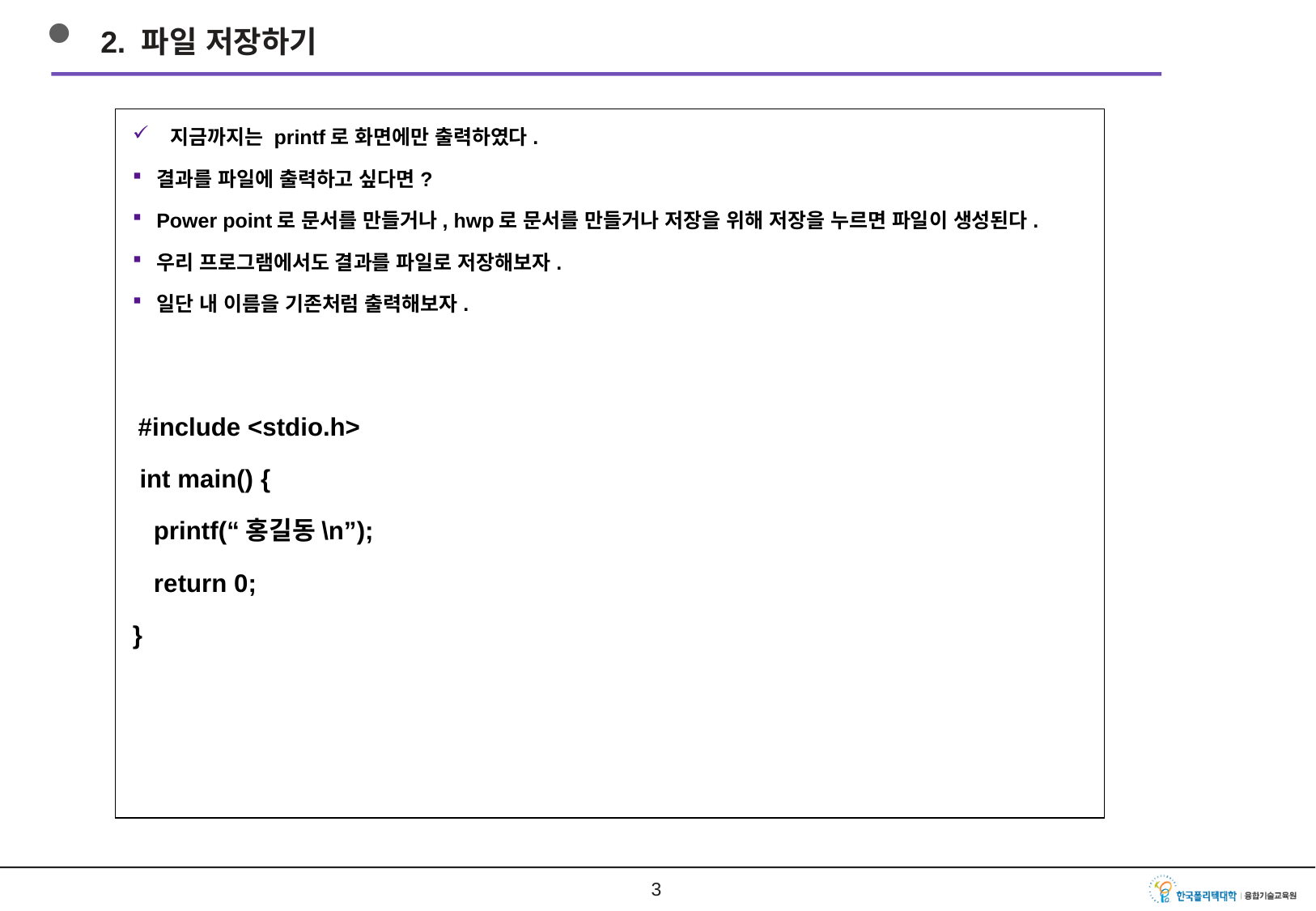

2. 파일 저장하기
지금까지는 printf로 화면에만 출력하였다.
결과를 파일에 출력하고 싶다면?
Power point로 문서를 만들거나, hwp로 문서를 만들거나 저장을 위해 저장을 누르면 파일이 생성된다.
우리 프로그램에서도 결과를 파일로 저장해보자.
일단 내 이름을 기존처럼 출력해보자.

 #include <stdio.h>
 int main() {
   printf(“홍길동\n”);
   return 0;
}
3